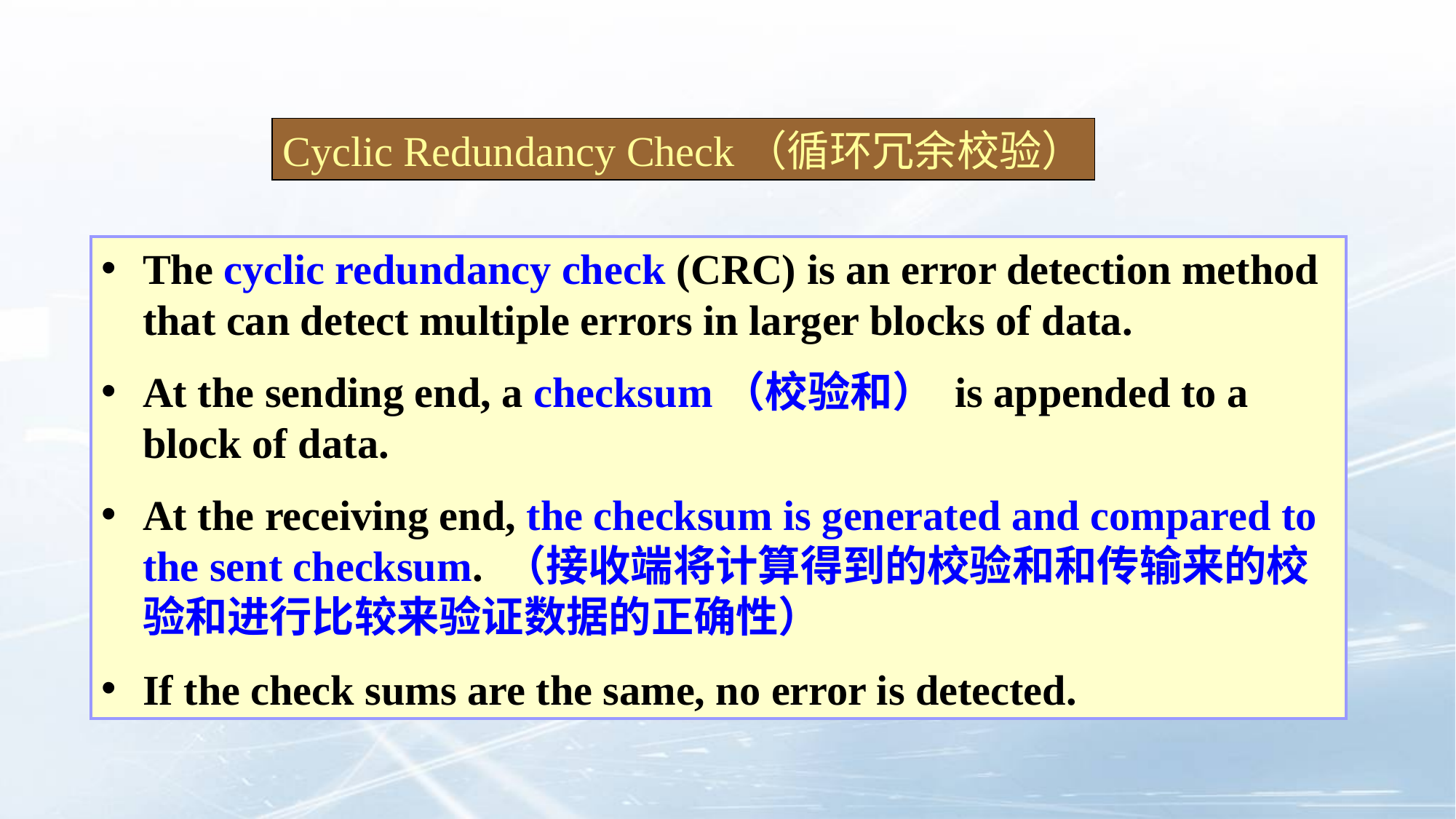

Cyclic Redundancy Check（循环冗余校验）
The cyclic redundancy check (CRC) is an error detection method that can detect multiple errors in larger blocks of data.
At the sending end, a checksum（校验和） is appended to a block of data.
At the receiving end, the checksum is generated and compared to the sent checksum. （接收端将计算得到的校验和和传输来的校验和进行比较来验证数据的正确性）
If the check sums are the same, no error is detected.